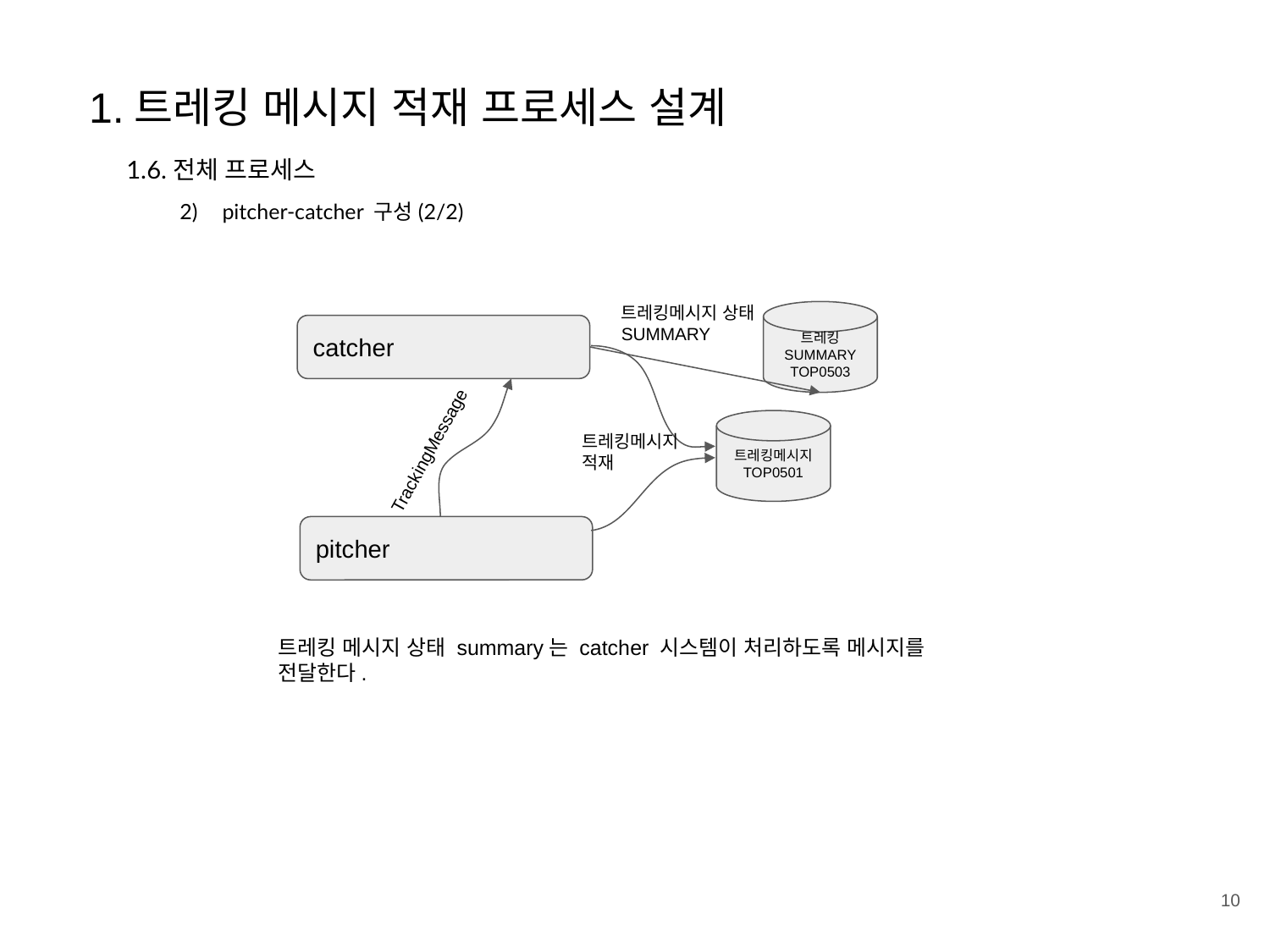

1.트레킹 메시지 적재 프로세스 설계
1.6.전체 프로세스
pitcher-catcher 구성(2/2)
트레킹메시지 상태 SUMMARY
트레킹 SUMMARY
TOP0503
catcher

트레킹메시지
TOP0501
트레킹메시지
적재
TrackingMessage

pitcher
트레킹 메시지 상태 summary는 catcher 시스템이 처리하도록 메시지를 전달한다.
10